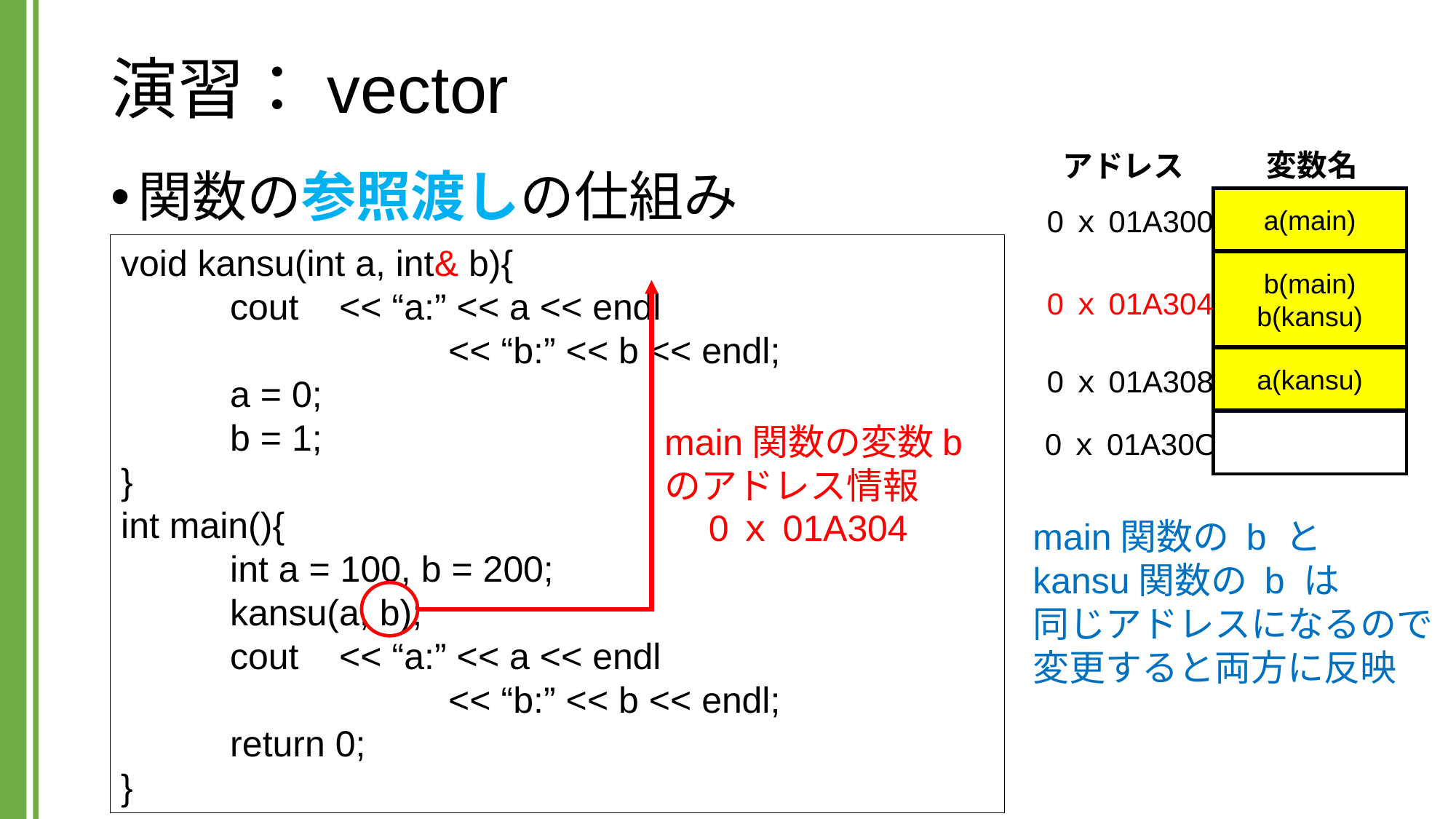

# 演習：vector
変数名
アドレス
関数の参照渡しの仕組み
a(main)
0ｘ01A300
void kansu(int a, int& b){
	cout	<< “a:” << a << endl
		　	<< “b:” << b << endl;
	a = 0;
	b = 1;
}
int main(){
	int a = 100, b = 200;
	kansu(a, b);
	cout	<< “a:” << a << endl
			<< “b:” << b << endl;
	return 0;
}
b(main)
b(kansu)
0ｘ01A304
a(kansu)
0ｘ01A308

main関数の変数b
のアドレス情報
0ｘ01A30C
0ｘ01A304
main関数の b と
kansu関数の b は
同じアドレスになるので
変更すると両方に反映